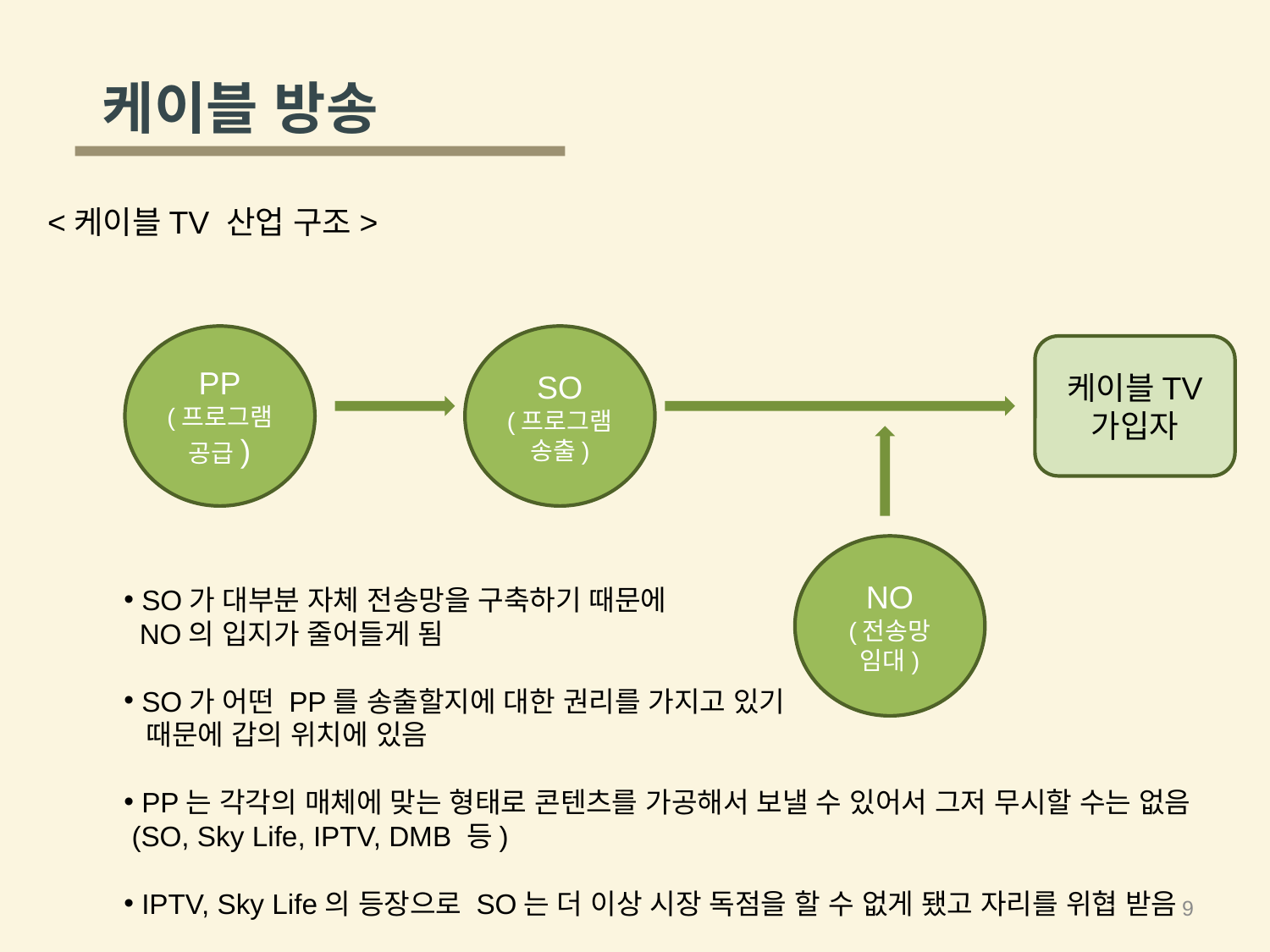

케이블 방송

<케이블TV 산업 구조>
PP
(프로그램 공급)
SO
(프로그램 송출)
케이블TV
가입자

NO
(전송망
임대)
 SO가 대부분 자체 전송망을 구축하기 때문에
  NO의 입지가 줄어들게 됨

 SO가 어떤 PP를 송출할지에 대한 권리를 가지고 있기
  때문에 갑의 위치에 있음

 PP는 각각의 매체에 맞는 형태로 콘텐츠를 가공해서 보낼 수 있어서 그저 무시할 수는 없음
 (SO, Sky Life, IPTV, DMB 등)

 IPTV, Sky Life의 등장으로 SO는 더 이상 시장 독점을 할 수 없게 됐고 자리를 위협 받음
9